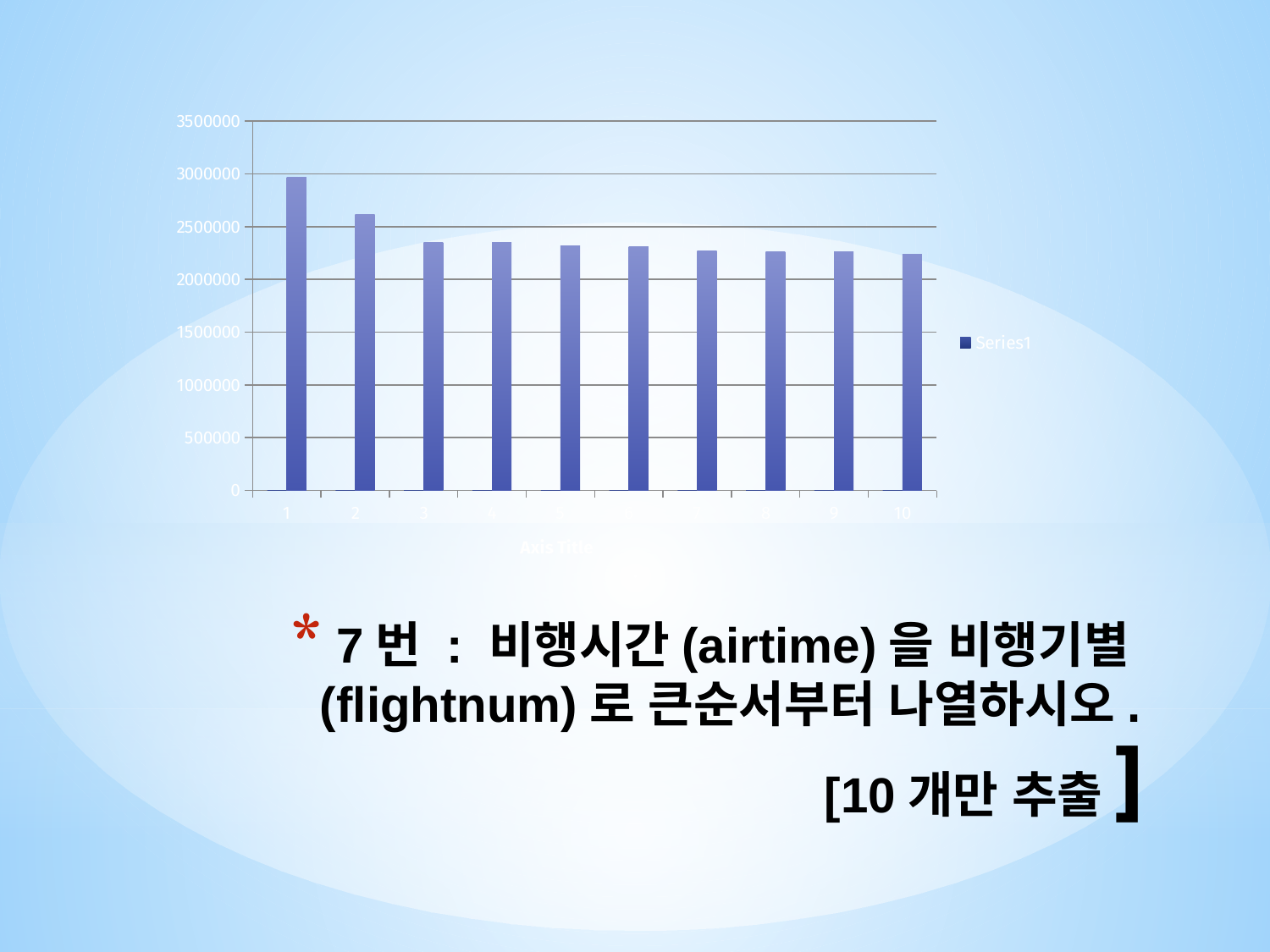

### Chart

| Category |  |  |
|---|---|---|
# 7번 : 비행시간(airtime)을 비행기별(flightnum)로 큰순서부터 나열하시오. [10개만 추출]